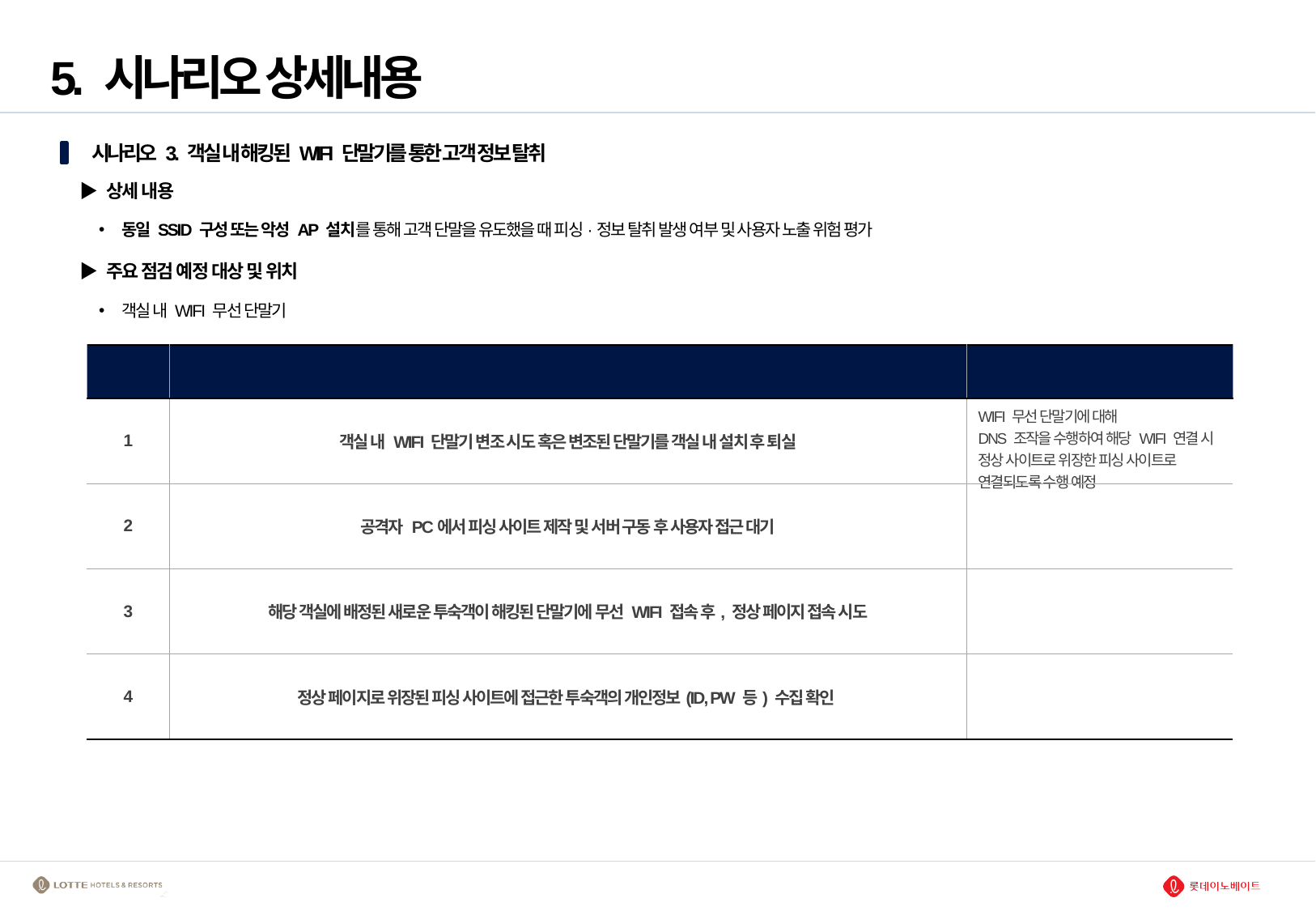

# 5. 시나리오 상세내용
 시나리오 3. 객실 내 해킹된 WIFI 단말기를 통한 고객 정보 탈취

▶ 상세 내용
동일 SSID 구성 또는 악성 AP 설치를 통해 고객 단말을 유도했을 때 피싱·정보 탈취 발생 여부 및 사용자 노출 위험 평가
▶ 주요 점검 예정 대상 및 위치
객실 내 WIFI 무선 단말기
| No. | 상세 침투 테스트 항목 | 비고 |
| --- | --- | --- |
| 1 | 객실 내 WIFI 단말기 변조 시도 혹은 변조된 단말기를 객실 내 설치 후 퇴실 | WIFI 무선 단말기에 대해 DNS 조작을 수행하여 해당 WIFI 연결 시 정상 사이트로 위장한 피싱 사이트로 연결되도록 수행 예정 |
| 2 | 공격자 PC에서 피싱 사이트 제작 및 서버 구동 후 사용자 접근 대기 |  |
| 3 | 해당 객실에 배정된 새로운 투숙객이 해킹된 단말기에 무선 WIFI 접속 후, 정상 페이지 접속 시도 |  |
| 4 | 정상 페이지로 위장된 피싱 사이트에 접근한 투숙객의 개인정보(ID, PW 등) 수집 확인 |  |